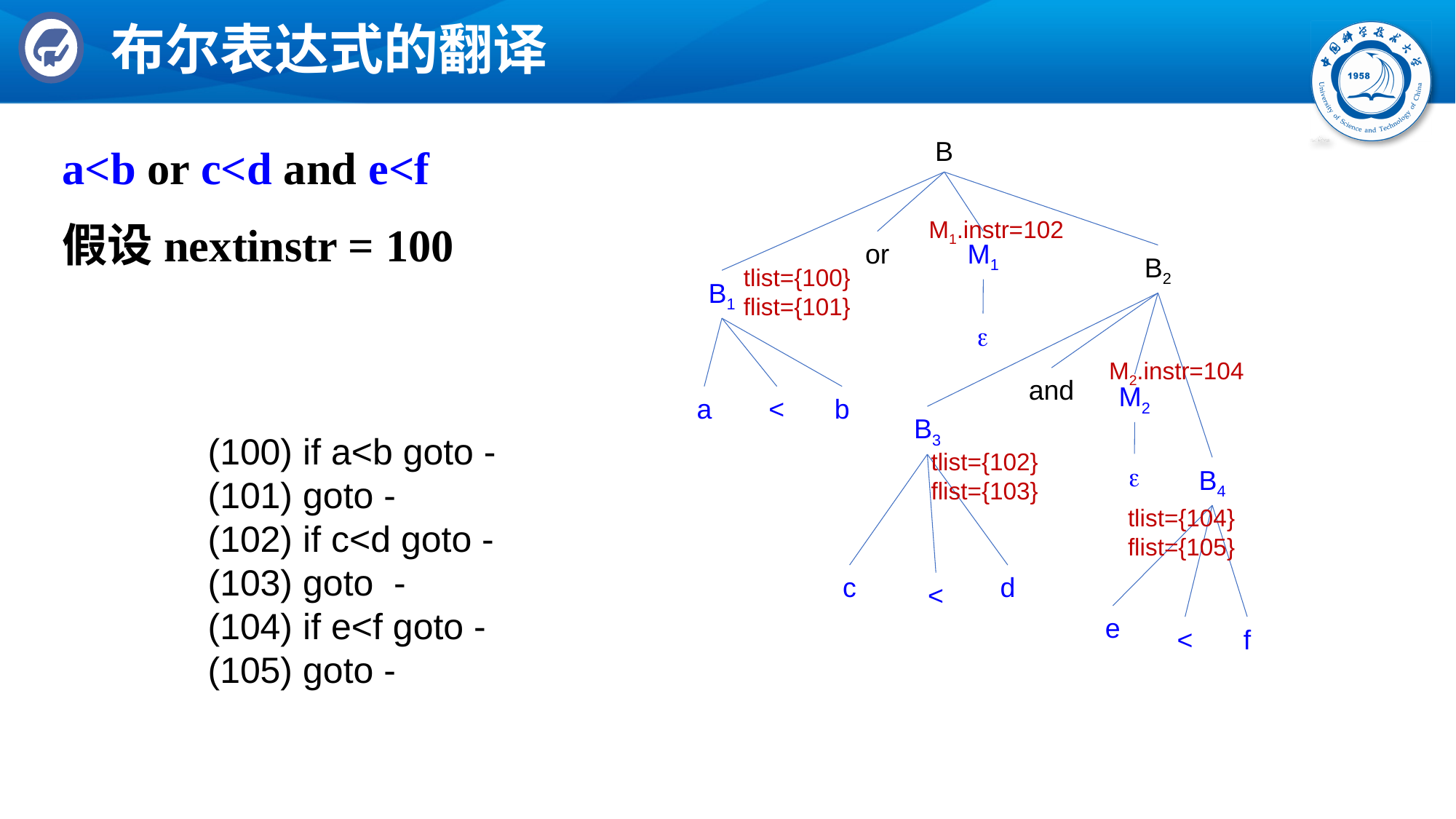

# 布尔表达式的翻译
a<b or c<d and e<f
假设nextinstr = 100

B
M1.instr=102
or
M1
B2
tlist={100}
flist={101}
B1
ε
M2.instr=104
and
M2
a
<
b
B3
(100) if a<b goto -
(101) goto -
(102) if c<d goto -
(103) goto  -
(104) if e<f goto -
(105) goto -

tlist={102}
flist={103}
ε
B4
tlist={104}
flist={105}
c
d
<
e
<
f